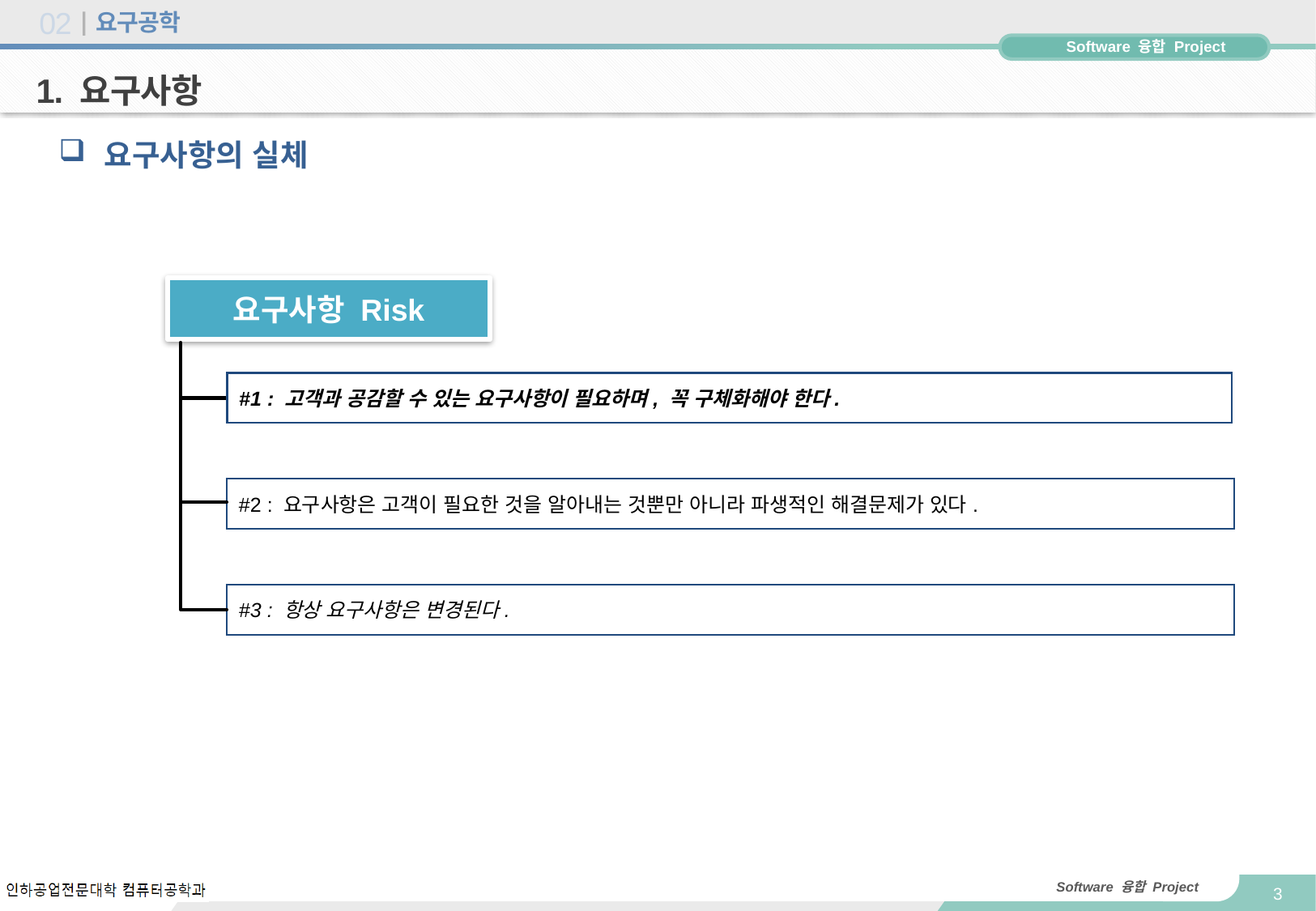

# 요구공학
02
1. 요구사항
요구사항의 실체
요구사항 Risk

#1 : 고객과 공감할 수 있는 요구사항이 필요하며, 꼭 구체화해야 한다.

#2 : 요구사항은 고객이 필요한 것을 알아내는 것뿐만 아니라 파생적인 해결문제가 있다.
#3 : 항상 요구사항은 변경된다.